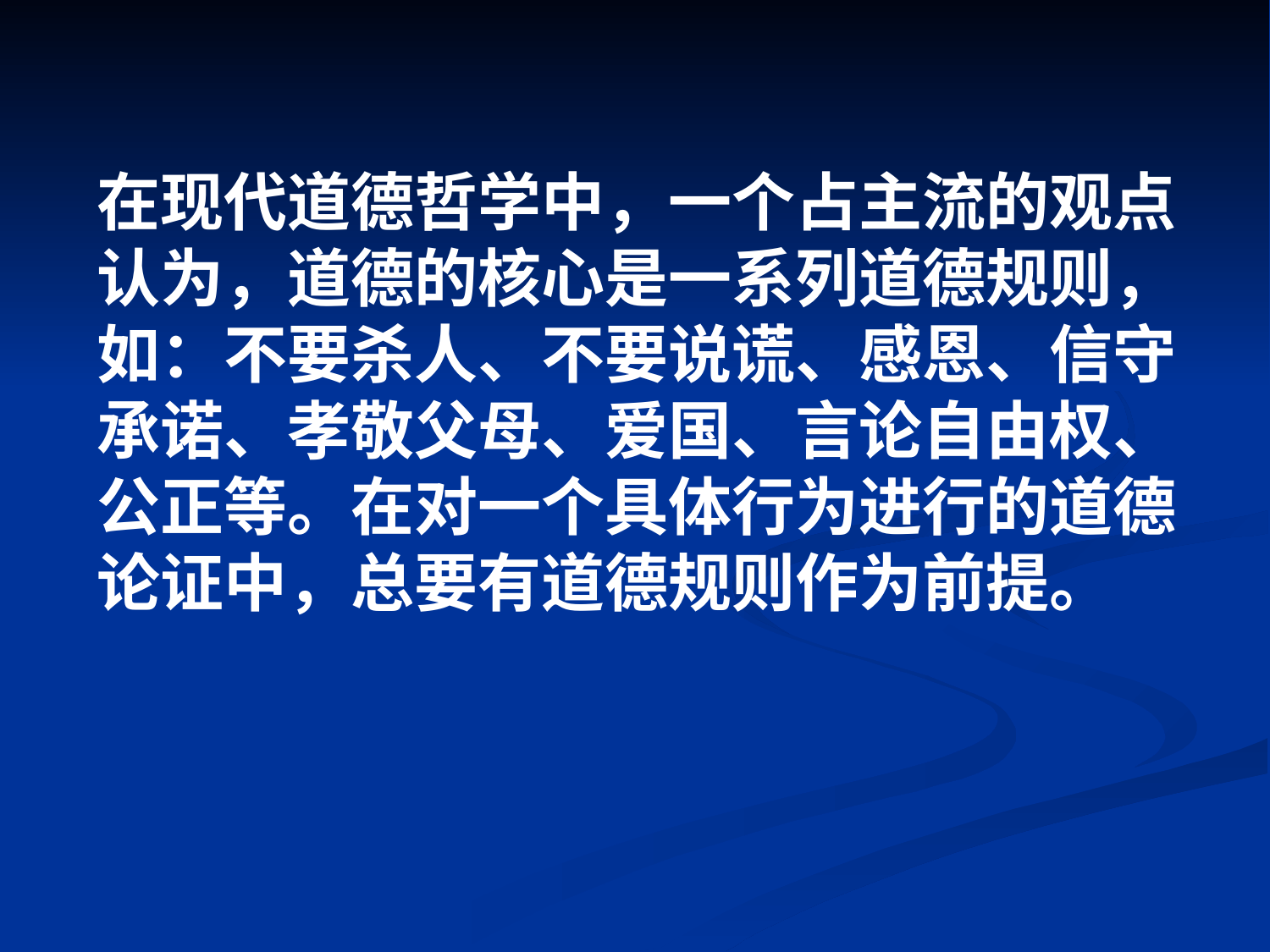

在现代道德哲学中，一个占主流的观点认为，道德的核心是一系列道德规则，如：不要杀人、不要说谎、感恩、信守承诺、孝敬父母、爱国、言论自由权、公正等。在对一个具体行为进行的道德论证中，总要有道德规则作为前提。